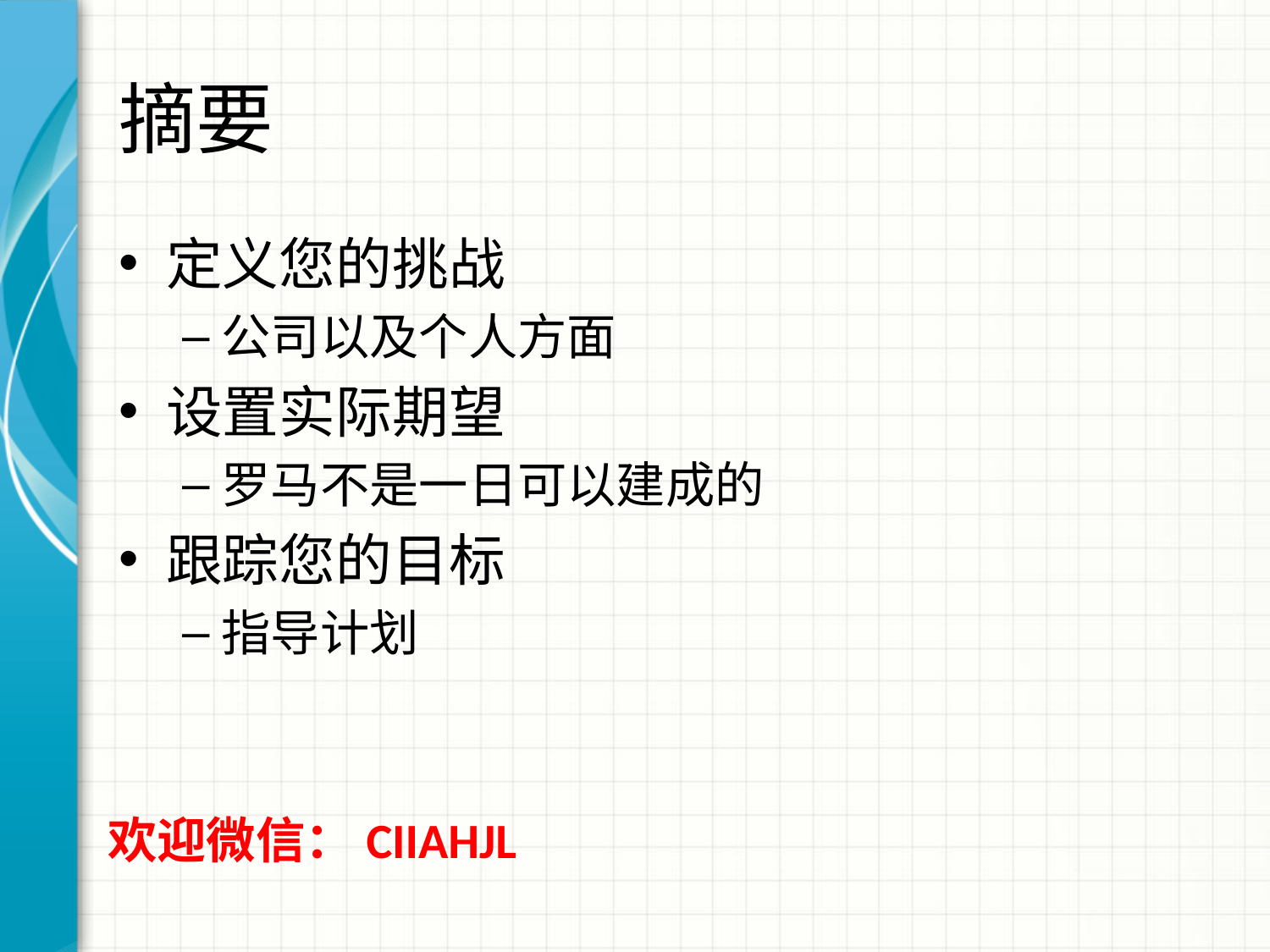

# 摘要
定义您的挑战
公司以及个人方面
设置实际期望
罗马不是一日可以建成的
跟踪您的目标
指导计划